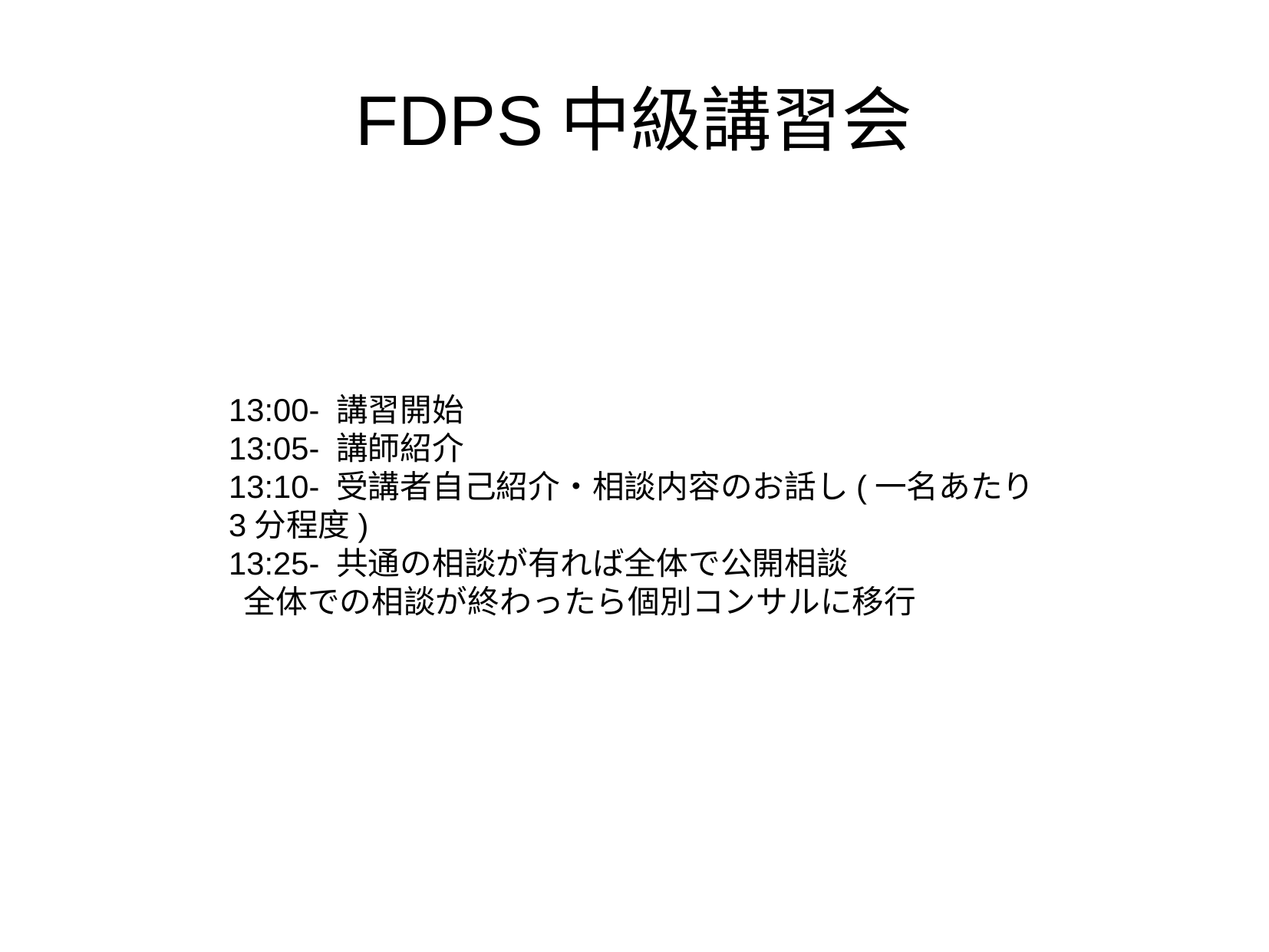

FDPS中級講習会

13:00- 講習開始
13:05- 講師紹介
13:10- 受講者自己紹介・相談内容のお話し(一名あたり3分程度)
13:25- 共通の相談が有れば全体で公開相談
 全体での相談が終わったら個別コンサルに移行